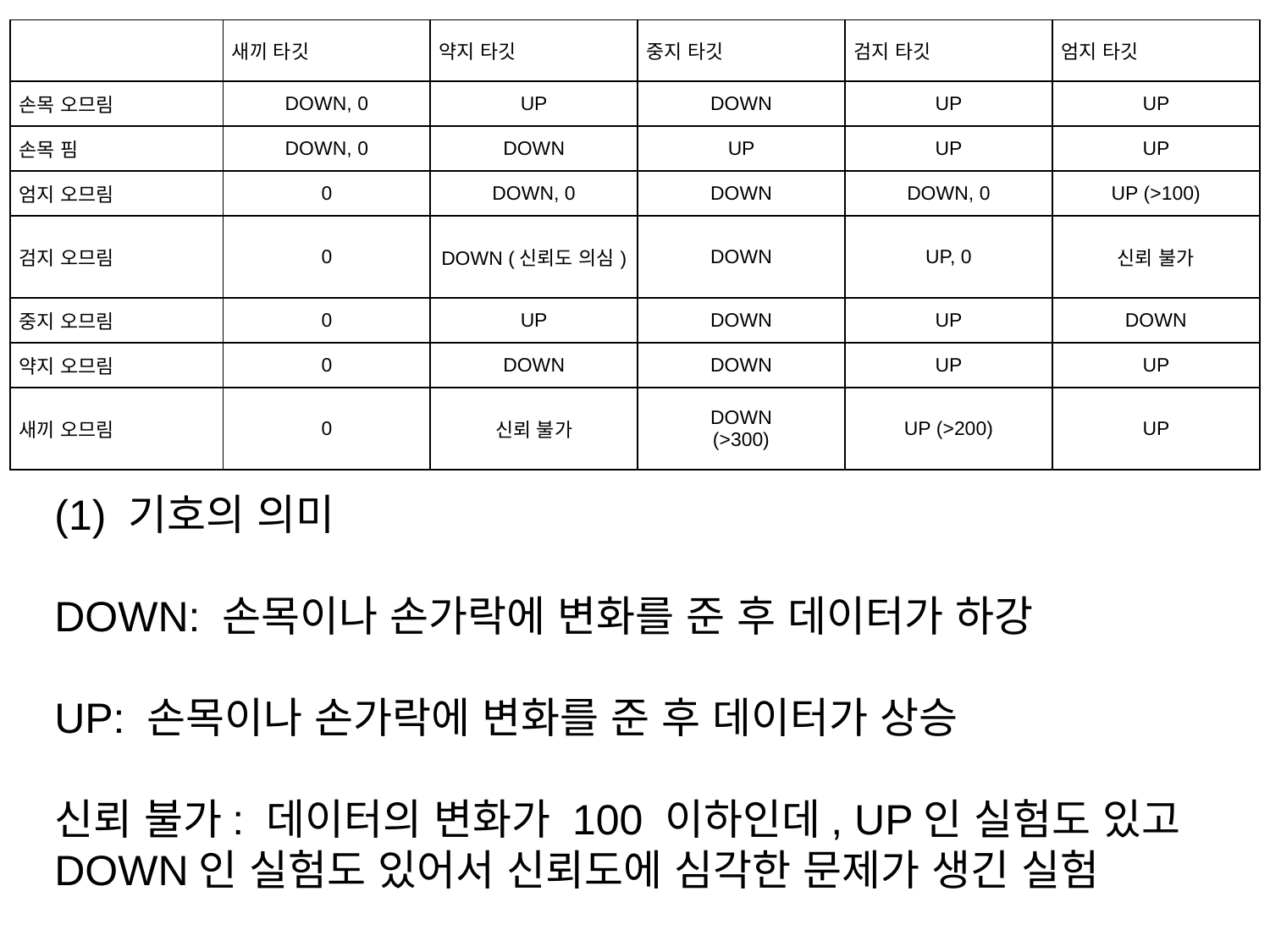

|  | 새끼 타깃 | 약지 타깃 | 중지 타깃 | 검지 타깃 | 엄지 타깃 |
| --- | --- | --- | --- | --- | --- |
| 손목 오므림 | DOWN, 0 | UP | DOWN | UP | UP |
| 손목 핌 | DOWN, 0 | DOWN | UP | UP | UP |
| 엄지 오므림 | 0 | DOWN, 0 | DOWN | DOWN, 0 | UP (>100) |
| 검지 오므림 | 0 | DOWN (신뢰도 의심) | DOWN | UP, 0 | 신뢰 불가 |
| 중지 오므림 | 0 | UP | DOWN | UP | DOWN |
| 약지 오므림 | 0 | DOWN | DOWN | UP | UP |
| 새끼 오므림 | 0 | 신뢰 불가 | DOWN (>300) | UP (>200) | UP |
(1) 기호의 의미

DOWN: 손목이나 손가락에 변화를 준 후 데이터가 하강

UP: 손목이나 손가락에 변화를 준 후 데이터가 상승

신뢰 불가: 데이터의 변화가 100 이하인데, UP인 실험도 있고
DOWN인 실험도 있어서 신뢰도에 심각한 문제가 생긴 실험